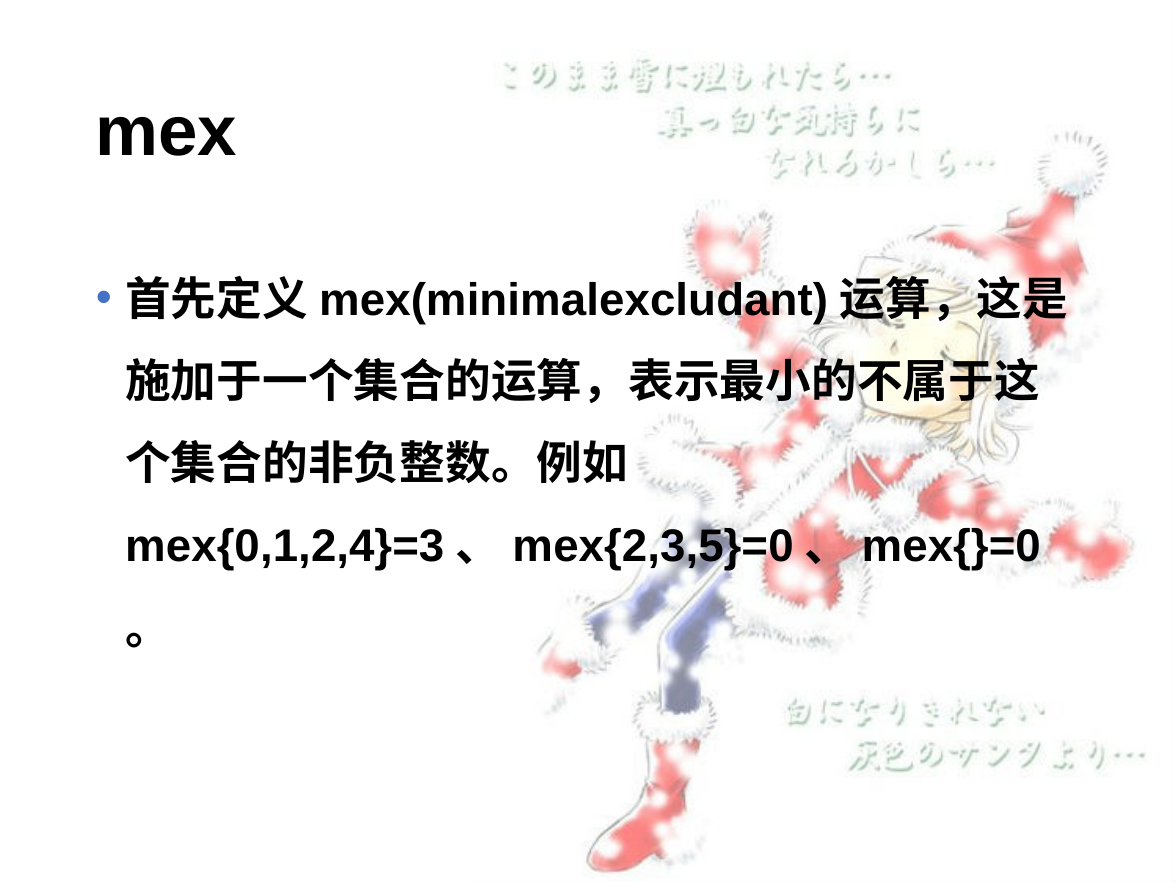

# mex
首先定义mex(minimalexcludant)运算，这是施加于一个集合的运算，表示最小的不属于这个集合的非负整数。例如mex{0,1,2,4}=3、mex{2,3,5}=0、mex{}=0。